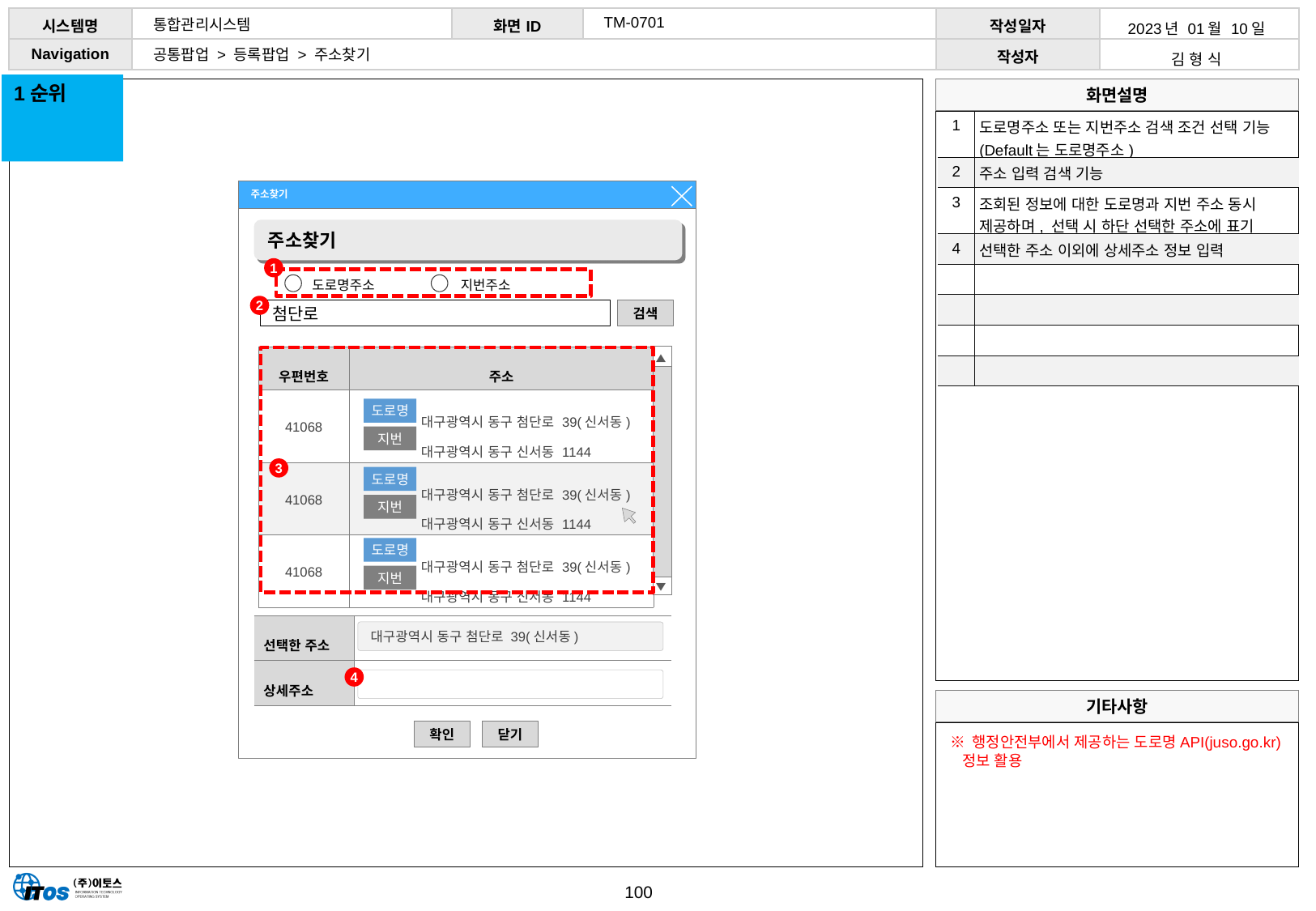

TM-0701
통합관리시스템
| 2023년 01월 10일 |
| --- |
| 김 형 식 |
공통팝업 > 등록팝업 > 주소찾기
1순위
| 1 | 도로명주소 또는 지번주소 검색 조건 선택 기능(Default는 도로명주소) |
| --- | --- |
| 2 | 주소 입력 검색 기능 |
| 3 | 조회된 정보에 대한 도로명과 지번 주소 동시 제공하며, 선택 시 하단 선택한 주소에 표기 |
| 4 | 선택한 주소 이외에 상세주소 정보 입력 |
|  |  |
|  |  |
|  |  |
|  |  |

주소찾기

주소찾기
1

도로명주소

지번주소

2
첨단로
검색
◀

▶
| 우편번호 | 주소 |
| --- | --- |
| 41068 | 대구광역시 동구 첨단로 39(신서동) 대구광역시 동구 신서동 1144 |
| 41068 | 대구광역시 동구 첨단로 39(신서동) 대구광역시 동구 신서동 1144 |
| 41068 | 대구광역시 동구 첨단로 39(신서동) 대구광역시 동구 신서동 1144 |

도로명
지번
3
도로명
지번

도로명
지번
| 선택한 주소 |  |
| --- | --- |
| 상세주소 |  |
대구광역시 동구 첨단로 39(신서동)
4

확인
닫기
※ 행정안전부에서 제공하는 도로명API(juso.go.kr) 정보 활용